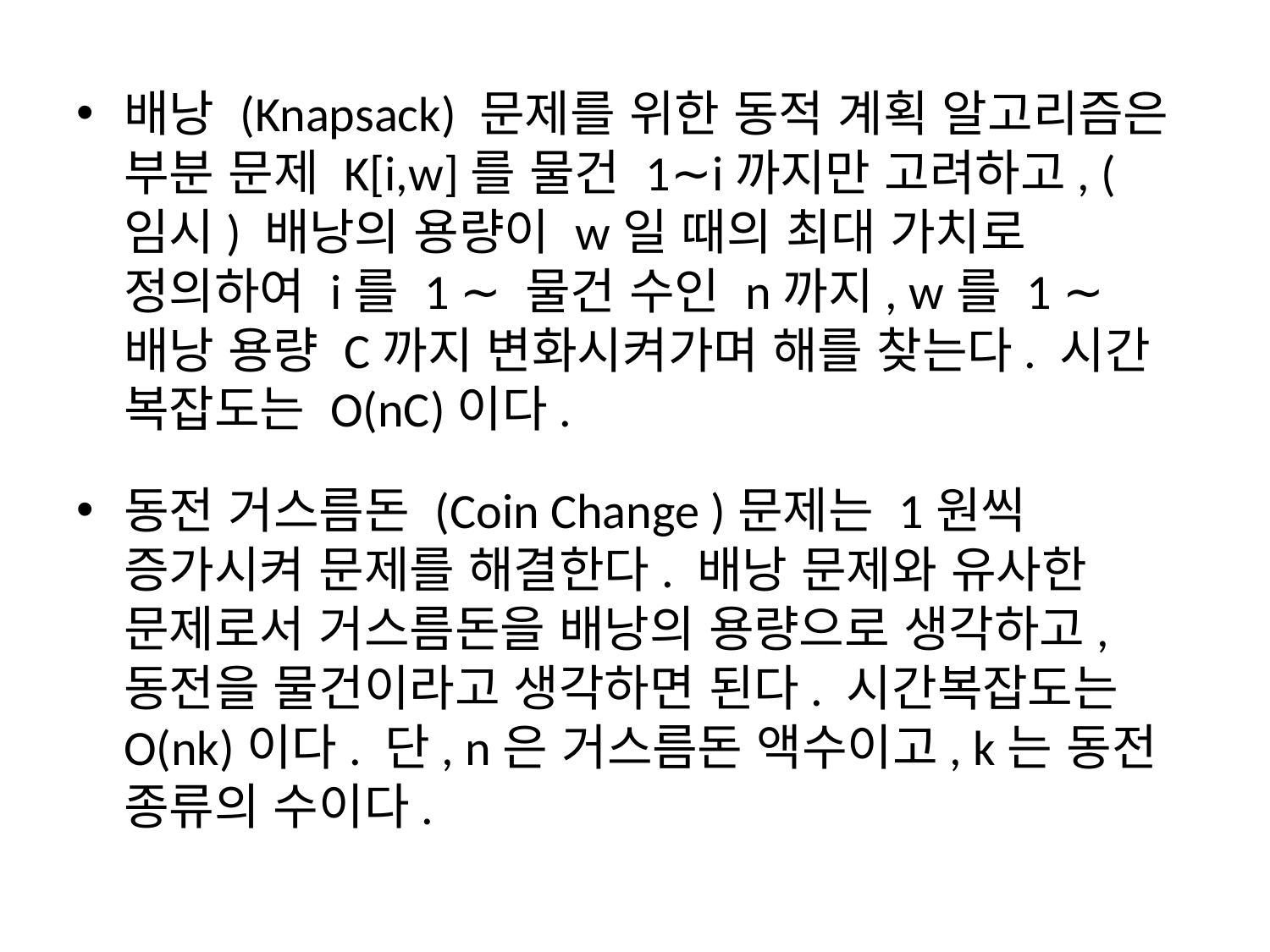

배낭 (Knapsack) 문제를 위한 동적 계획 알고리즘은 부분 문제 K[i,w]를 물건 1∼i까지만 고려하고, (임시) 배낭의 용량이 w일 때의 최대 가치로 정의하여 i를 1 ∼ 물건 수인 n까지, w를 1 ∼배낭 용량 C까지 변화시켜가며 해를 찾는다. 시간 복잡도는 O(nC)이다.
동전 거스름돈 (Coin Change )문제는 1원씩 증가시켜 문제를 해결한다. 배낭 문제와 유사한 문제로서 거스름돈을 배낭의 용량으로 생각하고, 동전을 물건이라고 생각하면 된다. 시간복잡도는 O(nk)이다. 단, n은 거스름돈 액수이고, k는 동전 종류의 수이다.